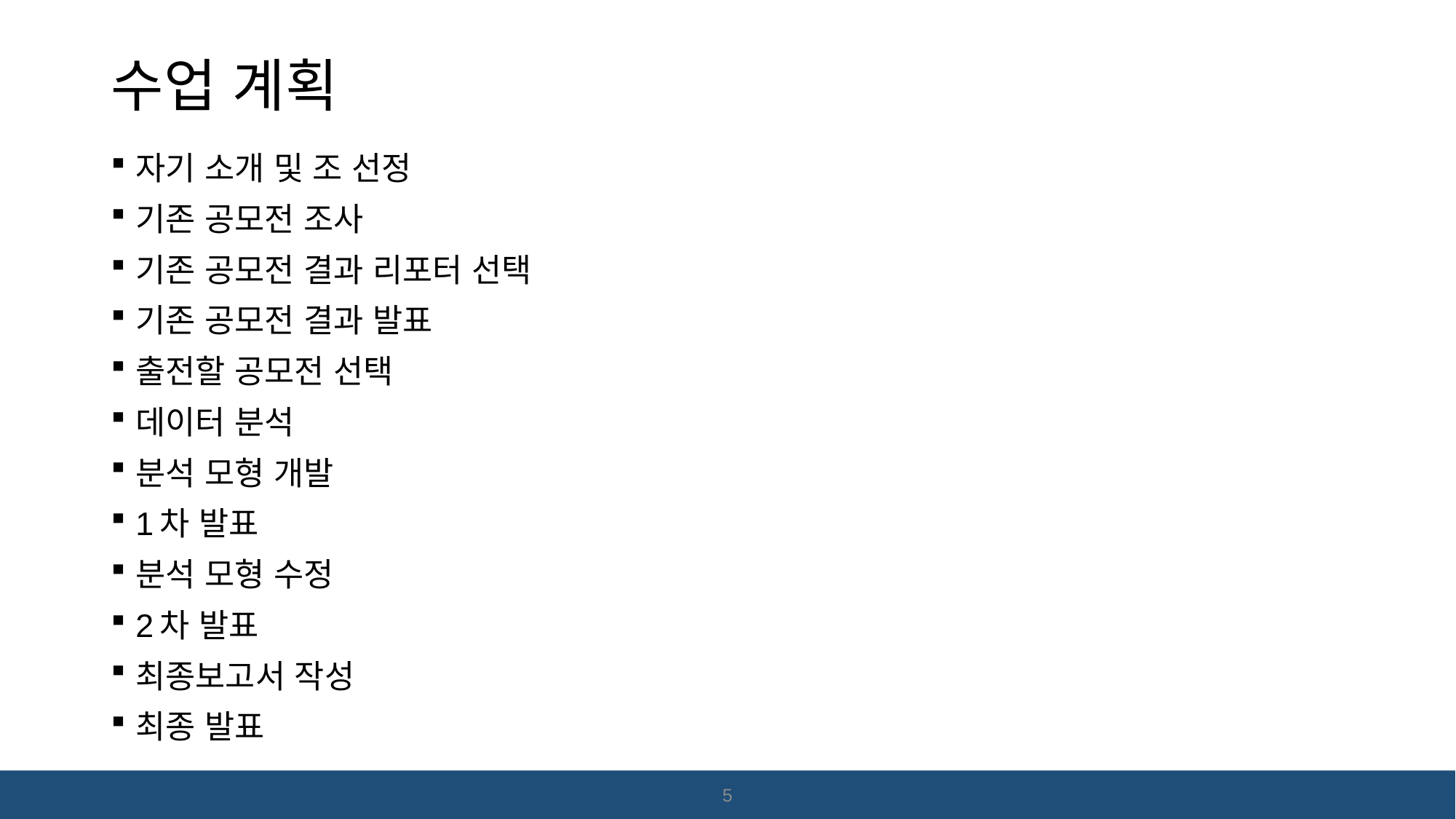

# 수업 계획
자기 소개 및 조 선정
기존 공모전 조사
기존 공모전 결과 리포터 선택
기존 공모전 결과 발표
출전할 공모전 선택
데이터 분석
분석 모형 개발
1차 발표
분석 모형 수정
2차 발표
최종보고서 작성
최종 발표

5